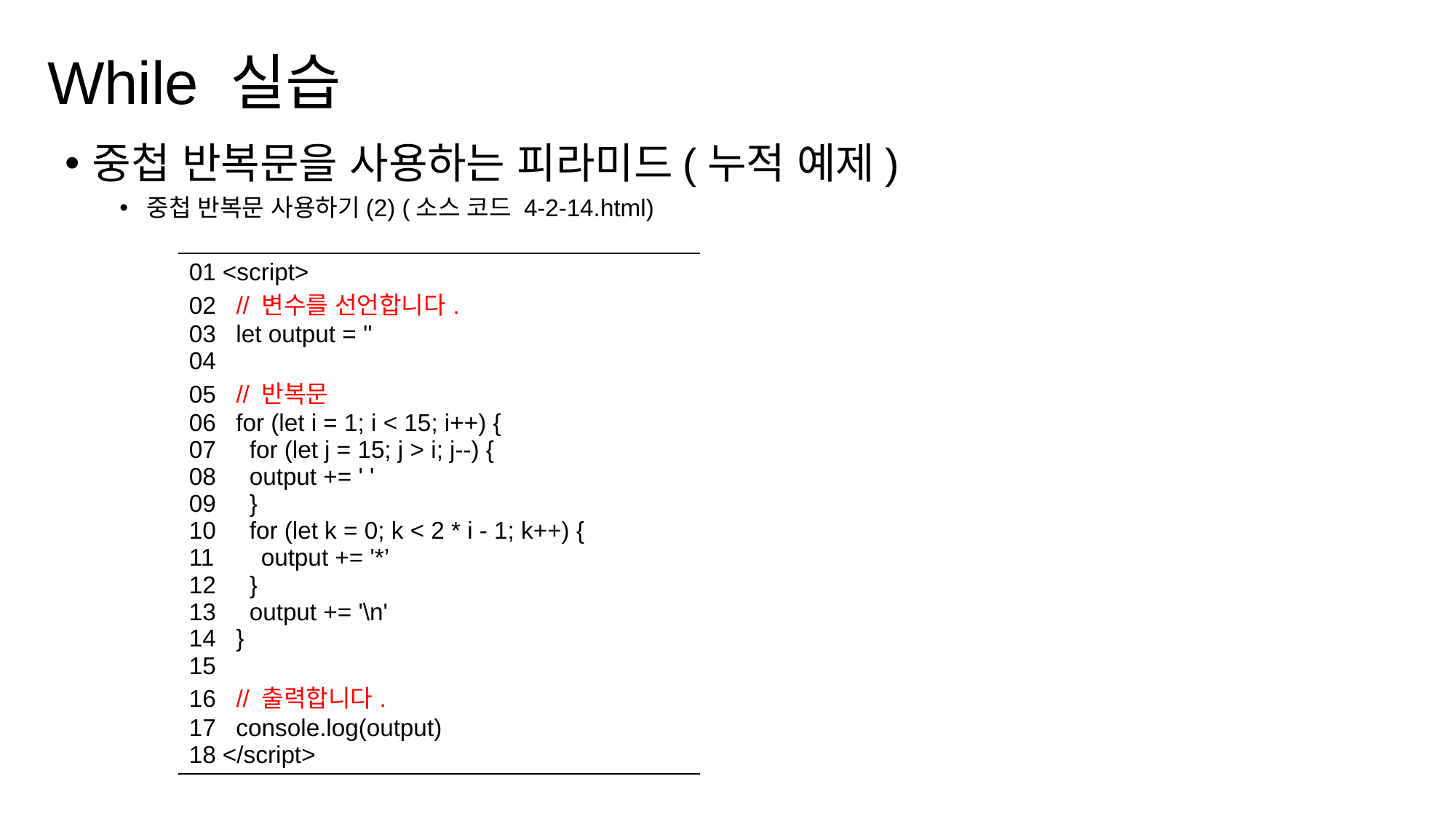

While 실습
중첩 반복문을 사용하는 피라미드(누적 예제)
중첩 반복문 사용하기(2) (소스 코드 4-2-14.html)

| 01 <script> 02 // 변수를 선언합니다. 03 let output = '' 04 05 // 반복문 06 for (let i = 1; i < 15; i++) { 07 for (let j = 15; j > i; j--) { 08 output += ' ' 09 } 10 for (let k = 0; k < 2 \* i - 1; k++) { 11 output += '\*’ 12 } 13 output += '\n' 14 } 15 16 // 출력합니다. 17 console.log(output) 18 </script> |
| --- |